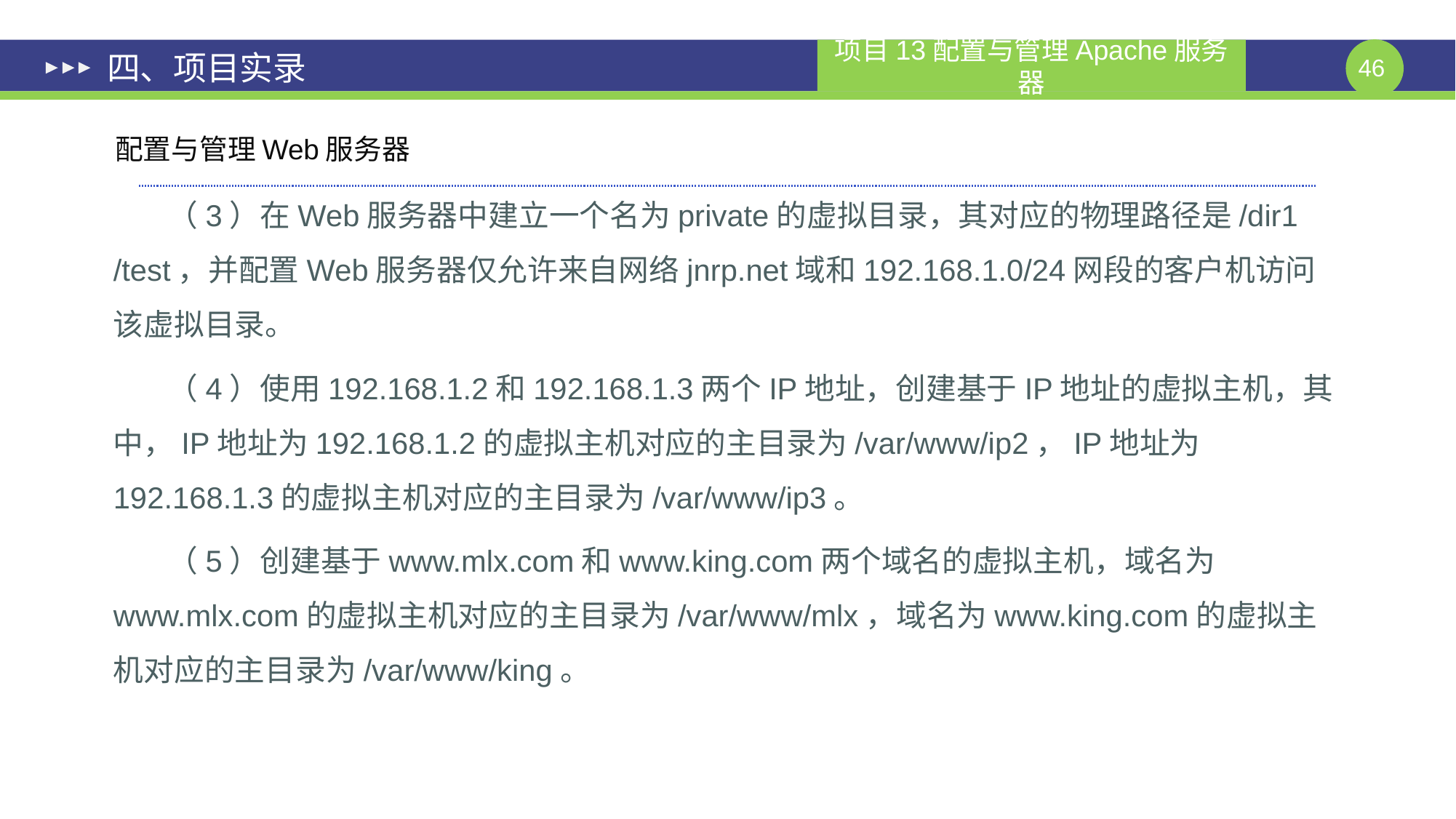

# 四、项目实录
配置与管理Web服务器
（3）在Web服务器中建立一个名为private的虚拟目录，其对应的物理路径是/dir1 /test，并配置Web服务器仅允许来自网络jnrp.net域和192.168.1.0/24网段的客户机访问该虚拟目录。
（4）使用192.168.1.2和192.168.1.3两个IP地址，创建基于IP地址的虚拟主机，其中，IP地址为192.168.1.2的虚拟主机对应的主目录为/var/www/ip2，IP地址为192.168.1.3的虚拟主机对应的主目录为/var/www/ip3。
（5）创建基于www.mlx.com和www.king.com两个域名的虚拟主机，域名为www.mlx.com的虚拟主机对应的主目录为/var/www/mlx，域名为www.king.com的虚拟主机对应的主目录为/var/www/king。